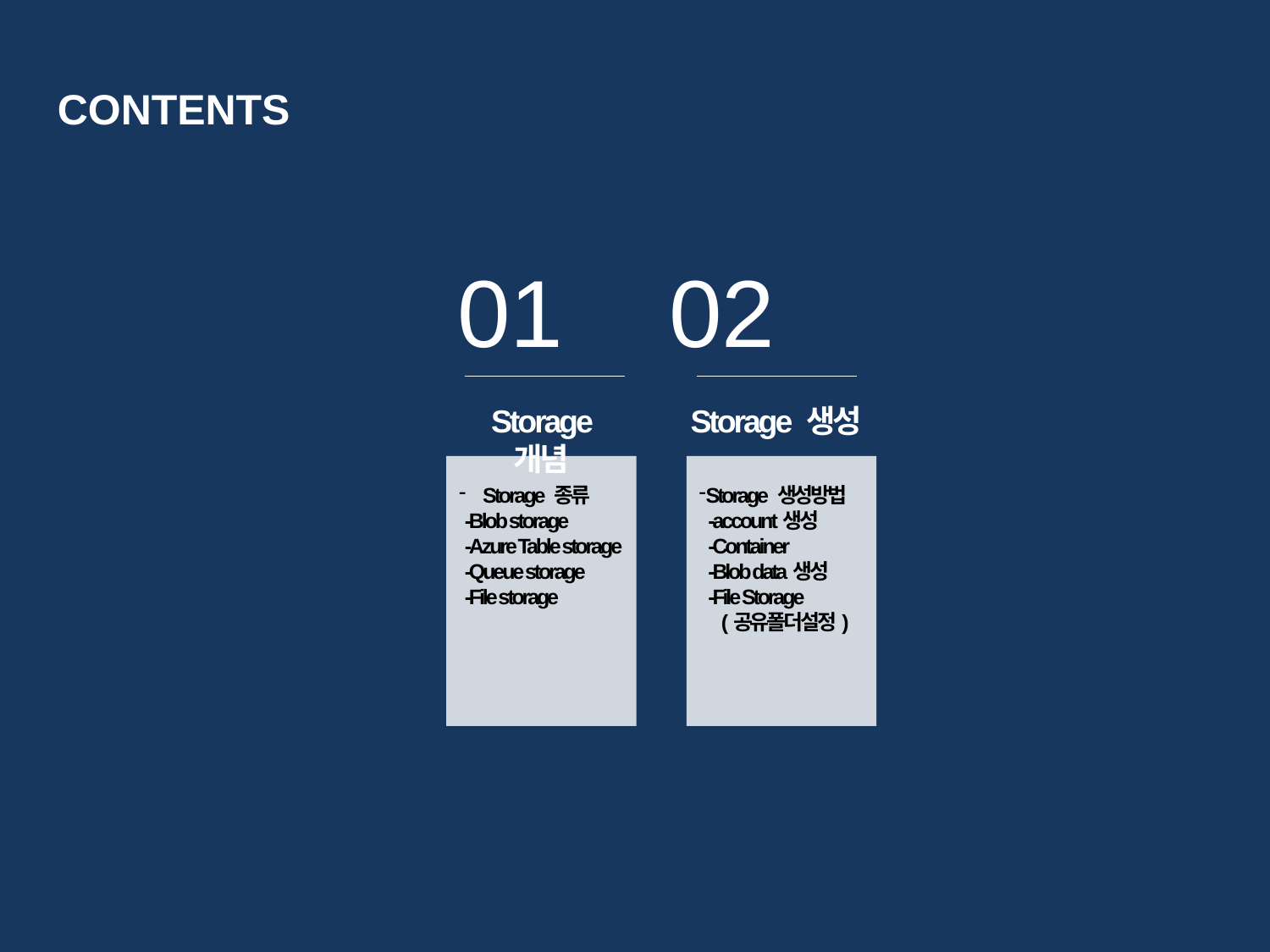

CONTENTS
01    02
Storage 개념
Storage 생성

Storage 종류
 -Blob storage
 -Azure Table storage
 -Queue storage
 -File storage

Storage 생성방법
  -account생성
  -Container
  -Blob data생성
  -File Storage
      (공유폴더설정)